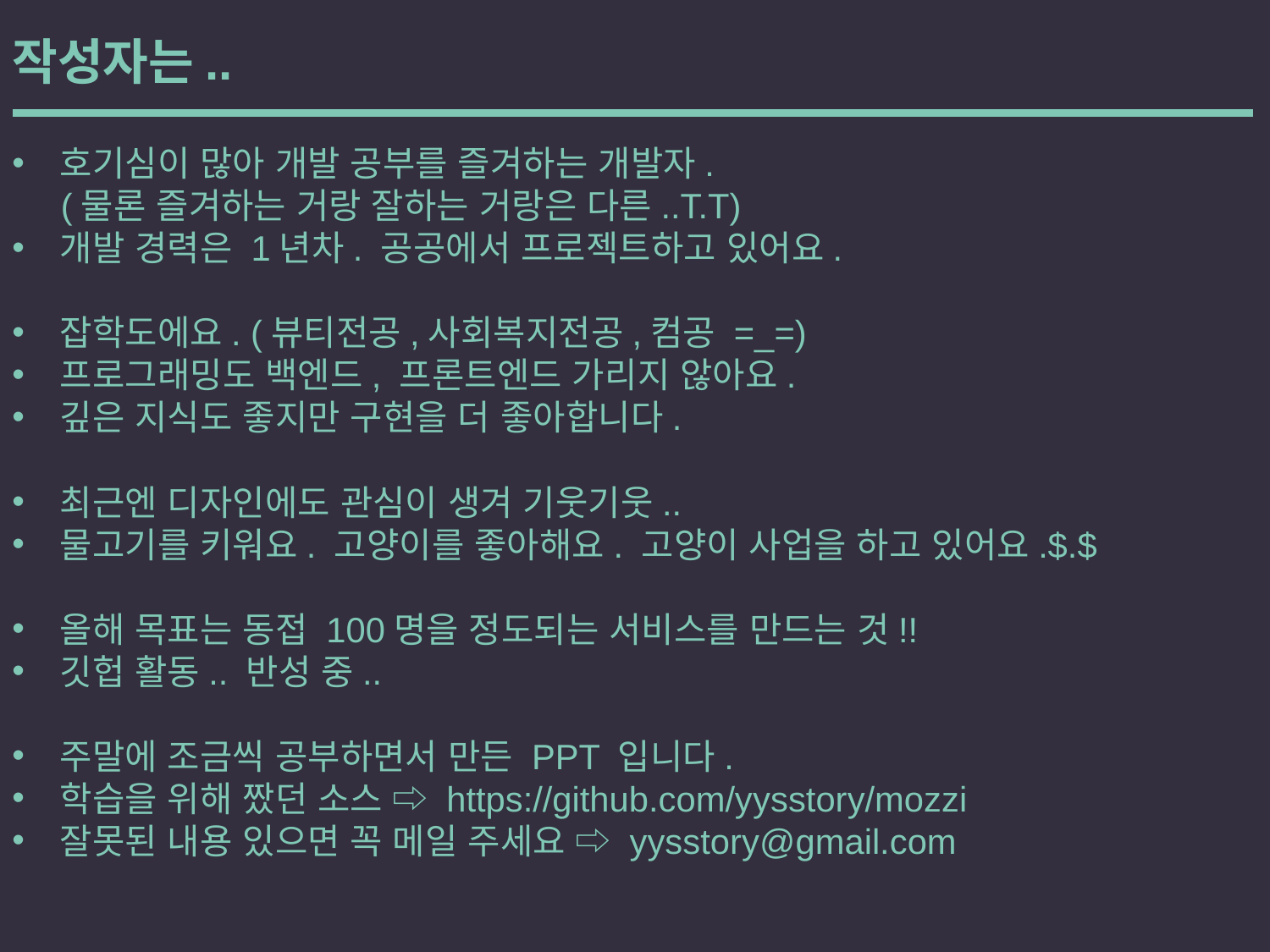

작성자는..
호기심이 많아 개발 공부를 즐겨하는 개발자.
     (물론 즐겨하는 거랑 잘하는 거랑은 다른..T.T)
개발 경력은 1년차. 공공에서 프로젝트하고 있어요.

잡학도에요. (뷰티전공,사회복지전공,컴공 =_=)
프로그래밍도 백엔드, 프론트엔드 가리지 않아요.
깊은 지식도 좋지만 구현을 더 좋아합니다.

최근엔 디자인에도 관심이 생겨 기웃기웃..
물고기를 키워요. 고양이를 좋아해요. 고양이 사업을 하고 있어요.$.$

올해 목표는 동접 100명을 정도되는 서비스를 만드는 것!!
깃헙 활동.. 반성 중..

주말에 조금씩 공부하면서 만든 PPT 입니다.
학습을 위해 짰던 소스 ⇨ https://github.com/yysstory/mozzi
잘못된 내용 있으면 꼭 메일 주세요 ⇨ yysstory@gmail.com